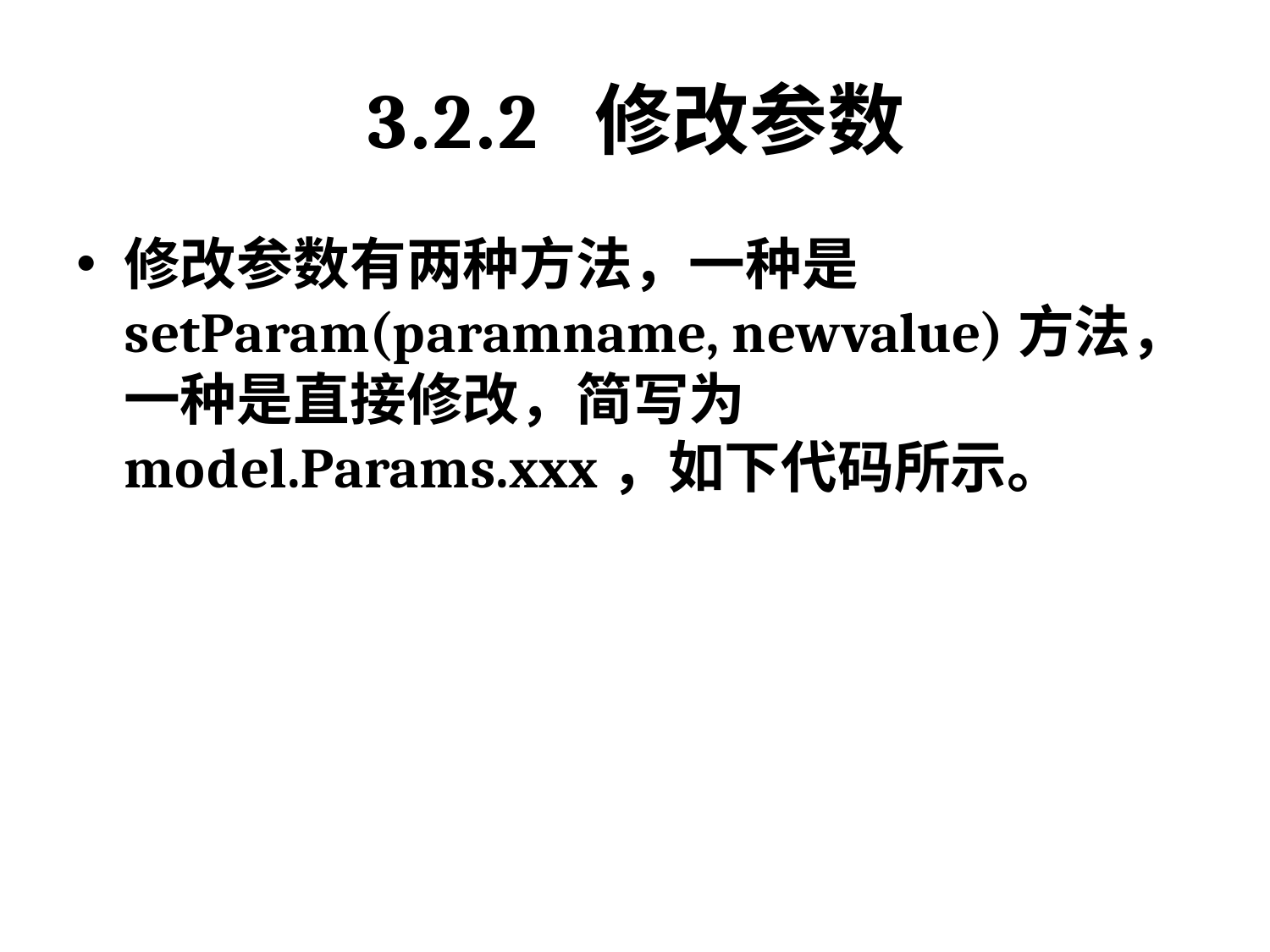

# 3.2.2  修改参数
修改参数有两种方法，一种是setParam(paramname, newvalue)方法，一种是直接修改，简写为 model.Params.xxx，如下代码所示。